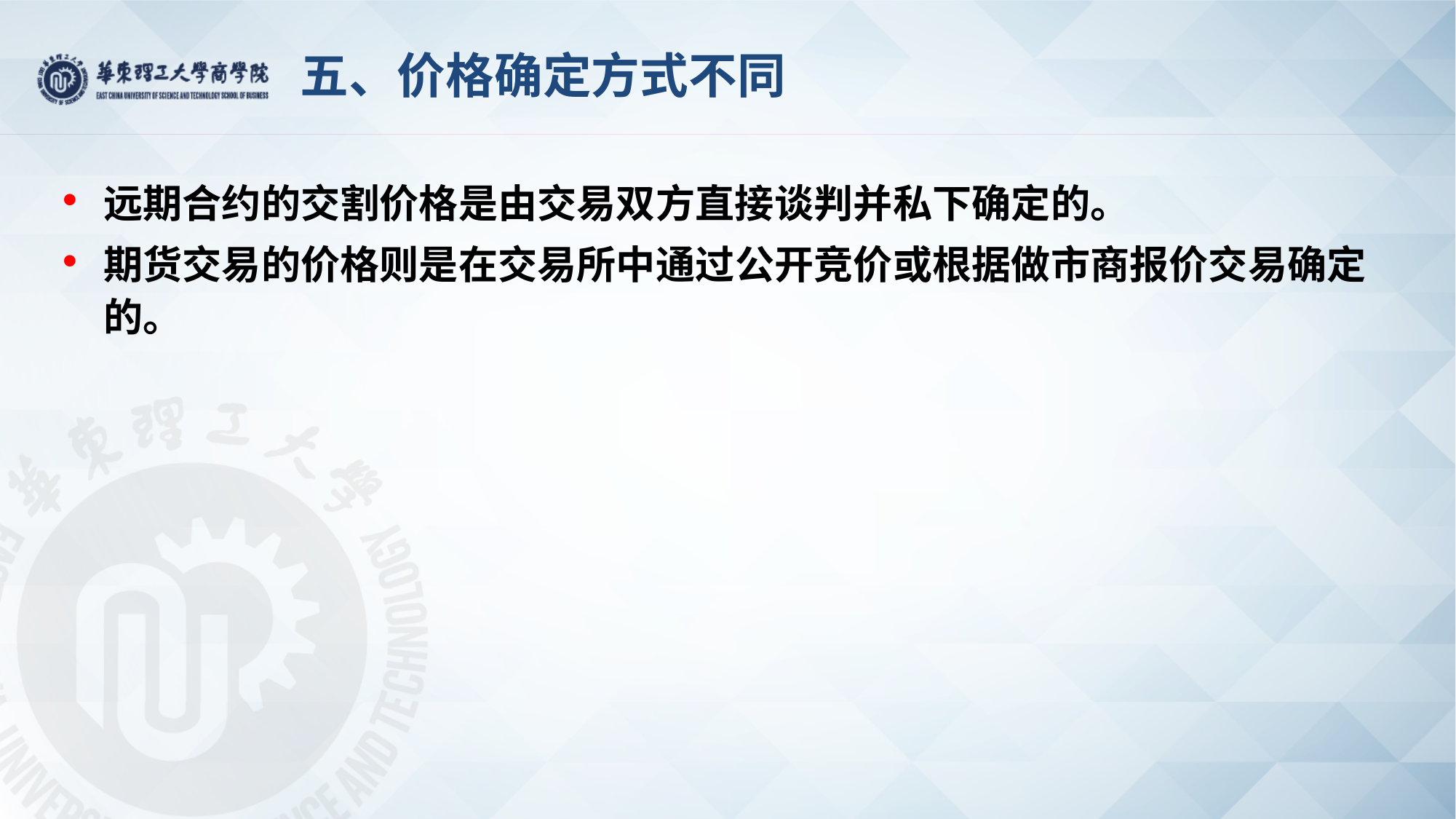

# 五、价格确定方式不同
远期合约的交割价格是由交易双方直接谈判并私下确定的。
期货交易的价格则是在交易所中通过公开竞价或根据做市商报价交易确定的。